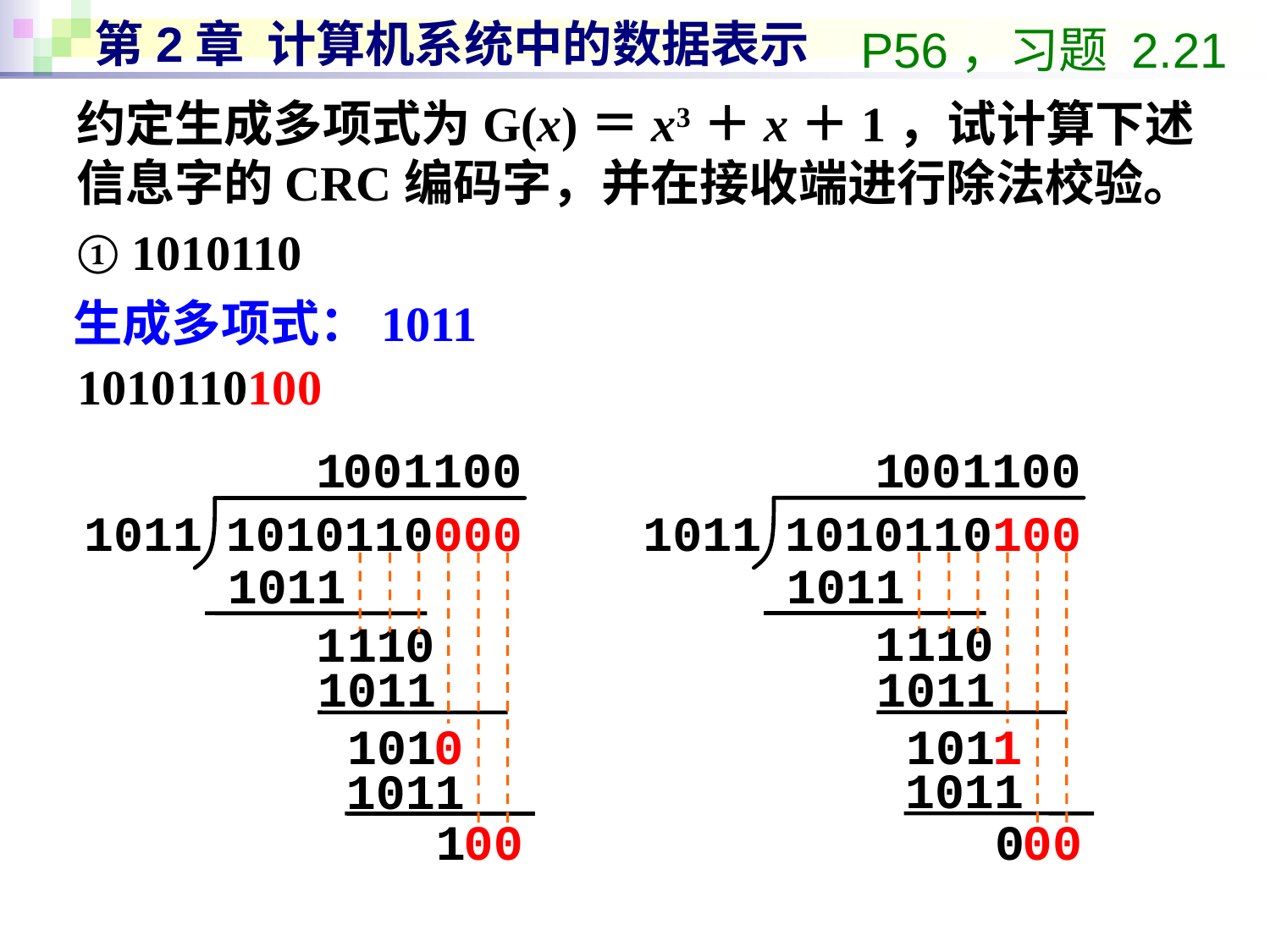

# 第2章  计算机系统中的数据表示
P56，习题 2.21
约定生成多项式为G(x)＝x3＋x＋1，试计算下述信息字的CRC编码字，并在接收端进行除法校验。
① 1010110
生成多项式：1011
1010110100
1
0
0
1
1
0
0
1011
1010110100

1011

1
1
1
0

1011
101
1

1011
0
0
0

1
0
0
1
1
0
0
1011
1010110000

1011

1
1
1
0

1011
101
0

1011
0
0
1

27